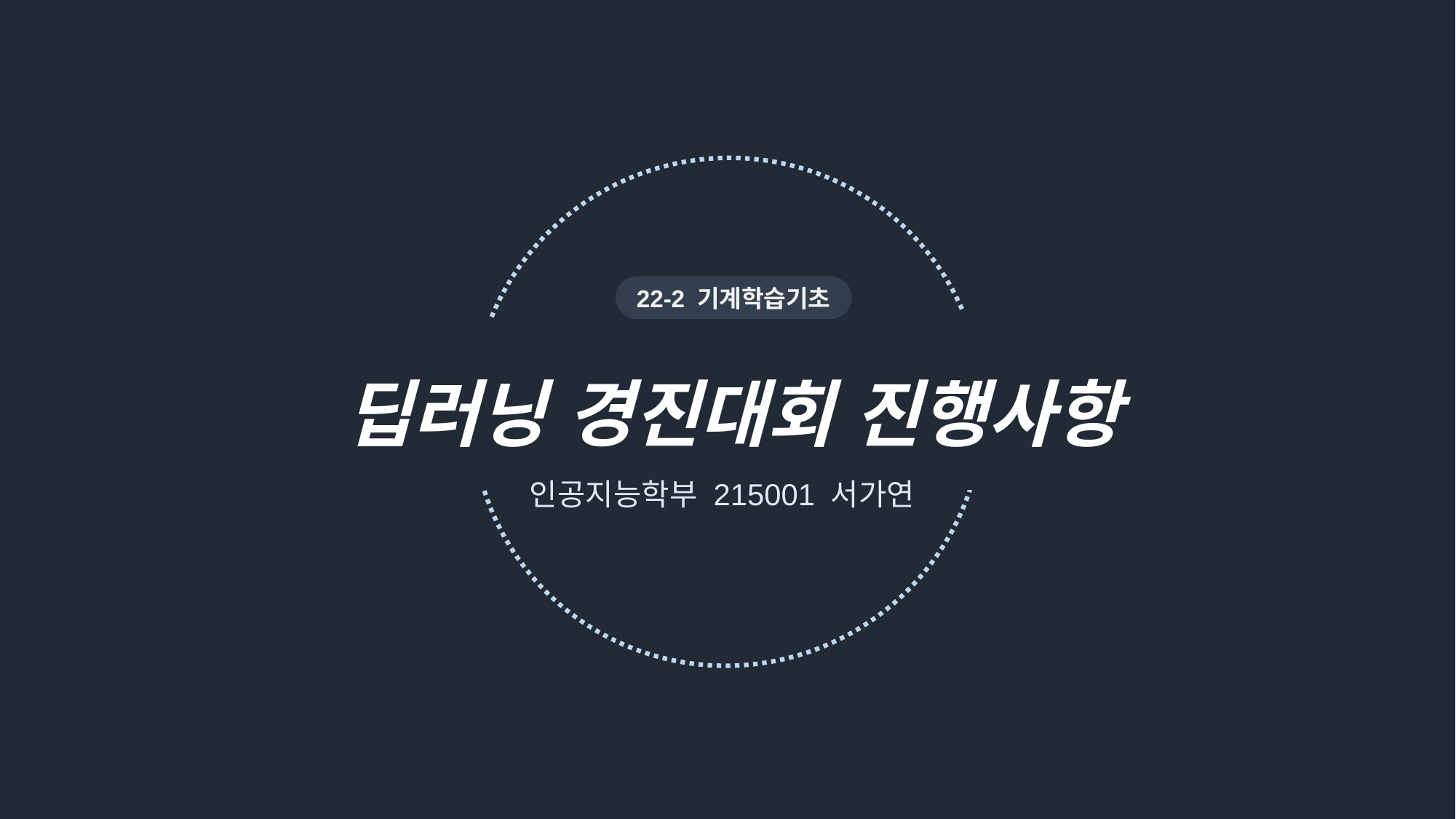

22-2 기계학습기초
딥러닝 경진대회 진행사항
인공지능학부 215001 서가연